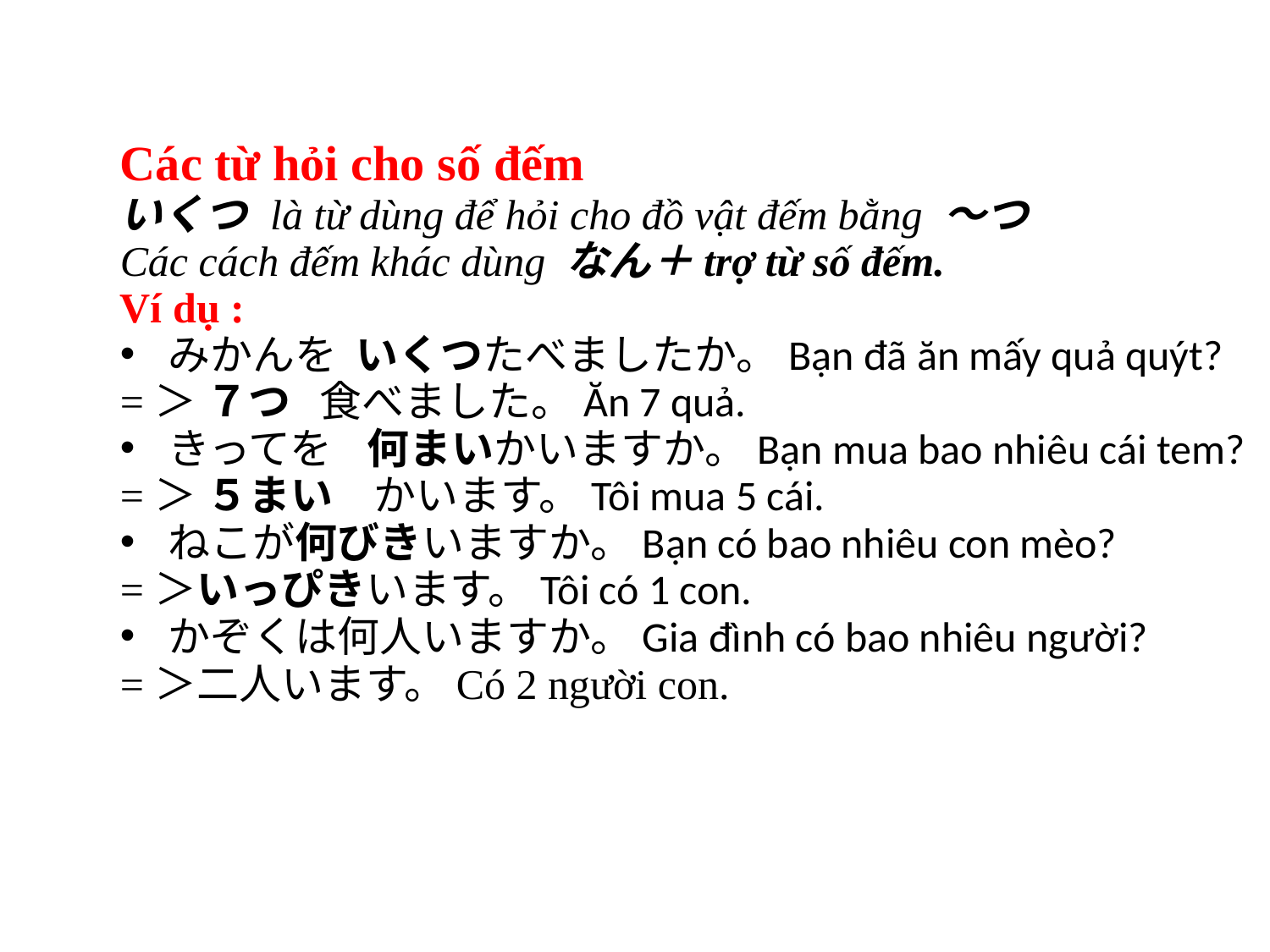

Các từ hỏi cho số đếm
いくつ là từ dùng để hỏi cho đồ vật đếm bằng ～つ
Các cách đếm khác dùng なん＋trợ từ số đếm.
Ví dụ :
みかんを  いくつたべましたか。Bạn đã ăn mấy quả quýt?
=＞ ７つ	食べました。Ăn 7 quả.
きってを	何まいかいますか。Bạn mua bao nhiêu cái tem?
=＞ ５まい	かいます。Tôi mua 5 cái.
ねこが何びきいますか。Bạn có bao nhiêu con mèo?
=＞いっぴきいます。Tôi có 1 con.
かぞくは何人いますか。Gia đình có bao nhiêu người?
=＞二人います。Có 2 người con.